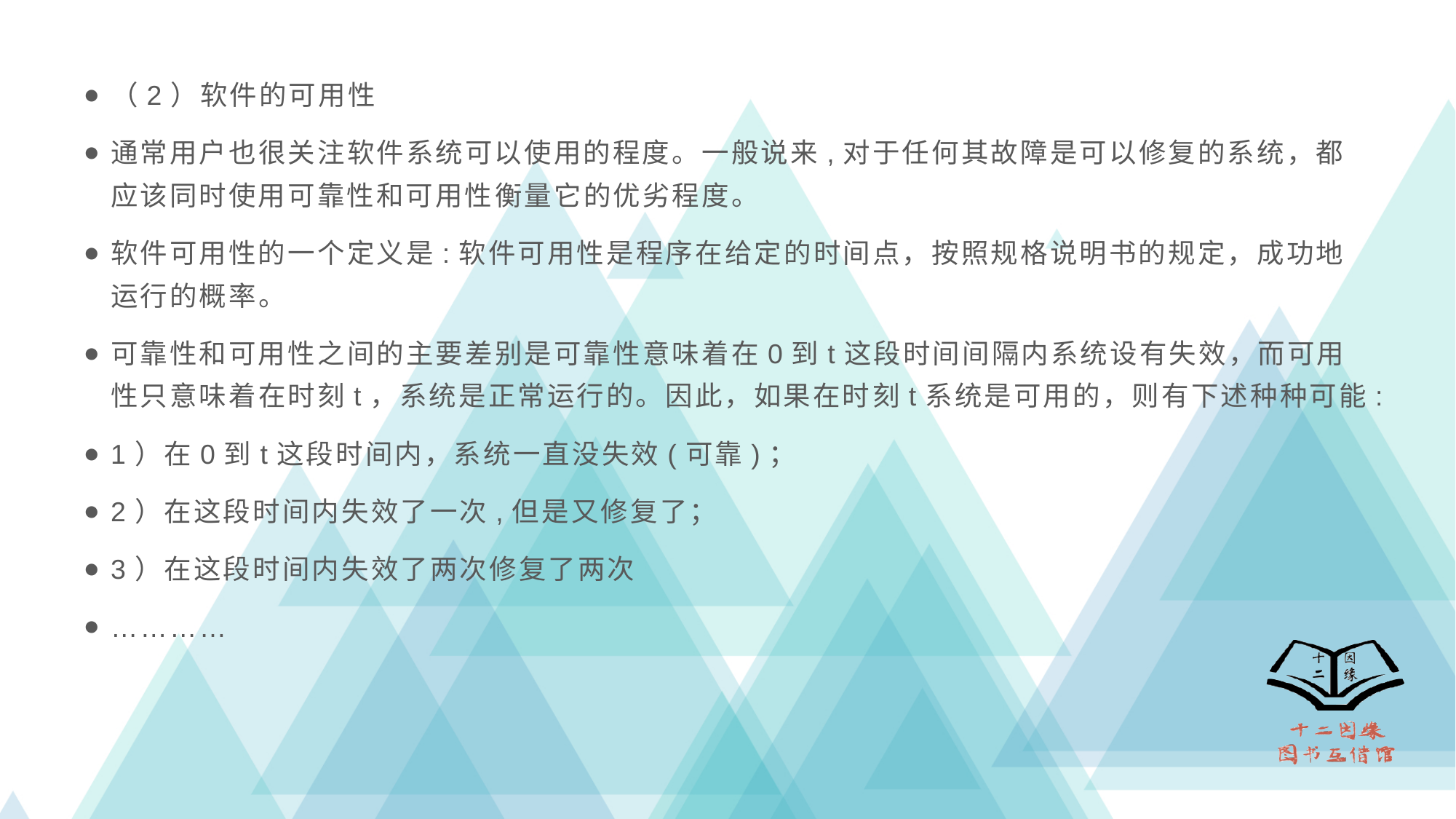

（2）软件的可用性
通常用户也很关注软件系统可以使用的程度。一般说来,对于任何其故障是可以修复的系统，都应该同时使用可靠性和可用性衡量它的优劣程度。
软件可用性的一个定义是:软件可用性是程序在给定的时间点，按照规格说明书的规定，成功地运行的概率。
可靠性和可用性之间的主要差别是可靠性意味着在0到t这段时间间隔内系统设有失效，而可用性只意味着在时刻t，系统是正常运行的。因此，如果在时刻t系统是可用的，则有下述种种可能:
1）在0到t这段时间内，系统一直没失效(可靠)；
2）在这段时间内失效了一次,但是又修复了；
3）在这段时间内失效了两次修复了两次
…………